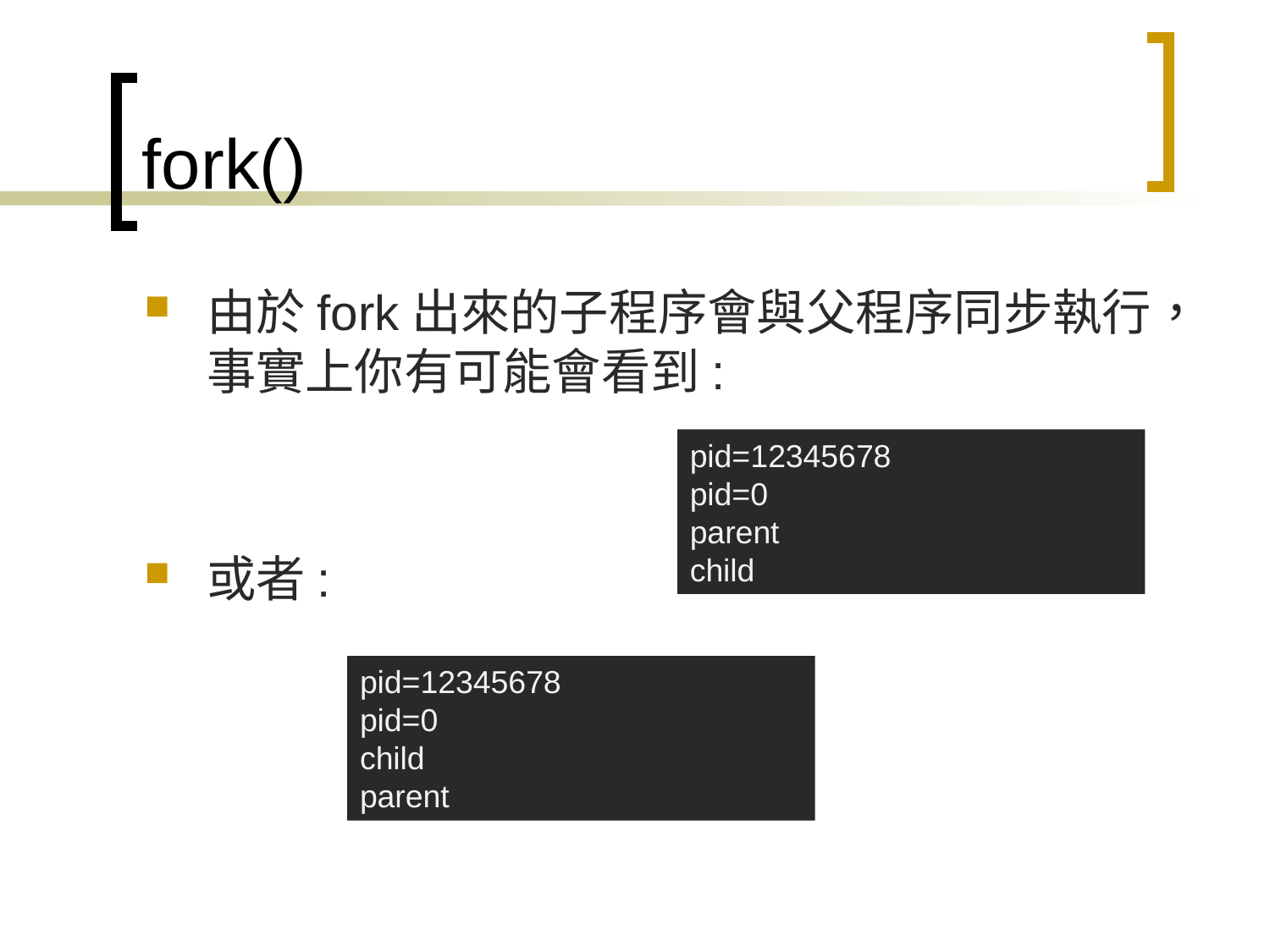

# fork()
由於fork出來的子程序會與父程序同步執行，事實上你有可能會看到:

或者:

pid=12345678
pid=0
parent
child
pid=12345678
pid=0
child
parent